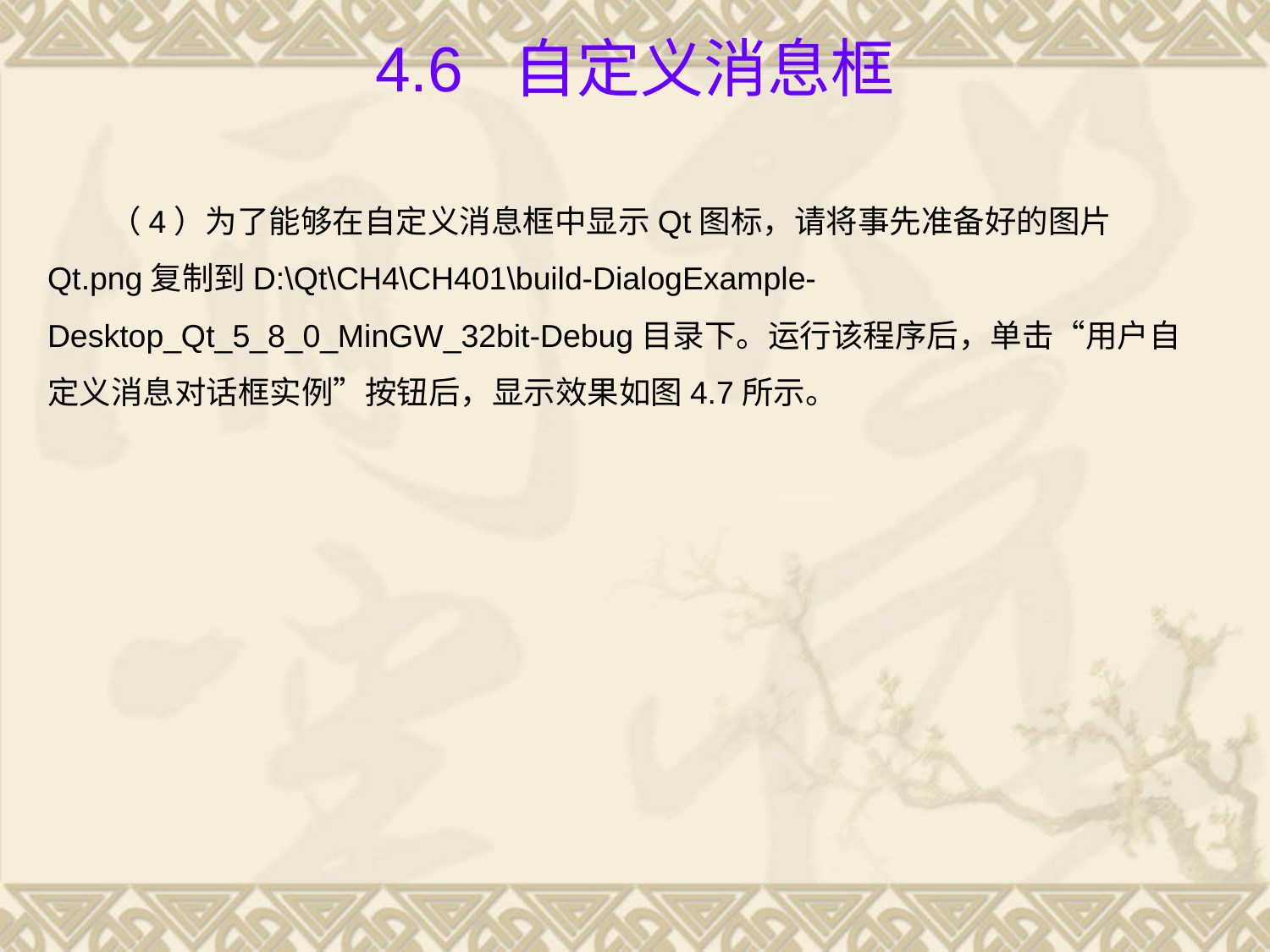

# 4.6  自定义消息框
（4）为了能够在自定义消息框中显示Qt图标，请将事先准备好的图片Qt.png复制到D:\Qt\CH4\CH401\build-DialogExample-Desktop_Qt_5_8_0_MinGW_32bit-Debug目录下。运行该程序后，单击“用户自定义消息对话框实例”按钮后，显示效果如图4.7所示。